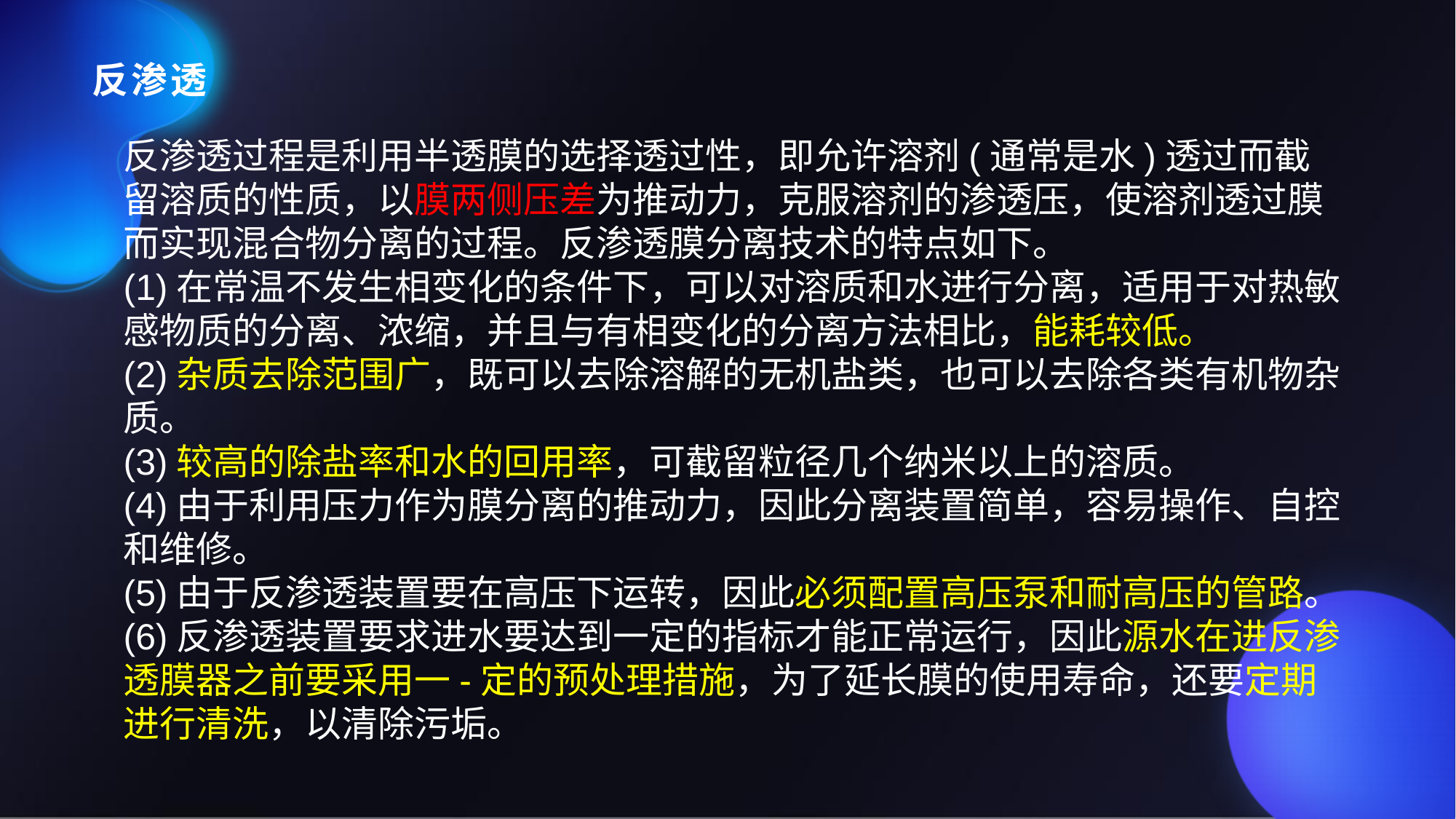

# 反渗透
反渗透过程是利用半透膜的选择透过性，即允许溶剂(通常是水)透过而截留溶质的性质，以膜两侧压差为推动力，克服溶剂的渗透压，使溶剂透过膜而实现混合物分离的过程。反渗透膜分离技术的特点如下。
(1)在常温不发生相变化的条件下，可以对溶质和水进行分离，适用于对热敏感物质的分离、浓缩，并且与有相变化的分离方法相比，能耗较低。
(2)杂质去除范围广，既可以去除溶解的无机盐类，也可以去除各类有机物杂质。
(3)较高的除盐率和水的回用率，可截留粒径几个纳米以上的溶质。
(4)由于利用压力作为膜分离的推动力，因此分离装置简单，容易操作、自控和维修。
(5)由于反渗透装置要在高压下运转，因此必须配置高压泵和耐高压的管路。
(6)反渗透装置要求进水要达到一定的指标才能正常运行，因此源水在进反渗透膜器之前要采用一-定的预处理措施，为了延长膜的使用寿命，还要定期进行清洗，以清除污垢。